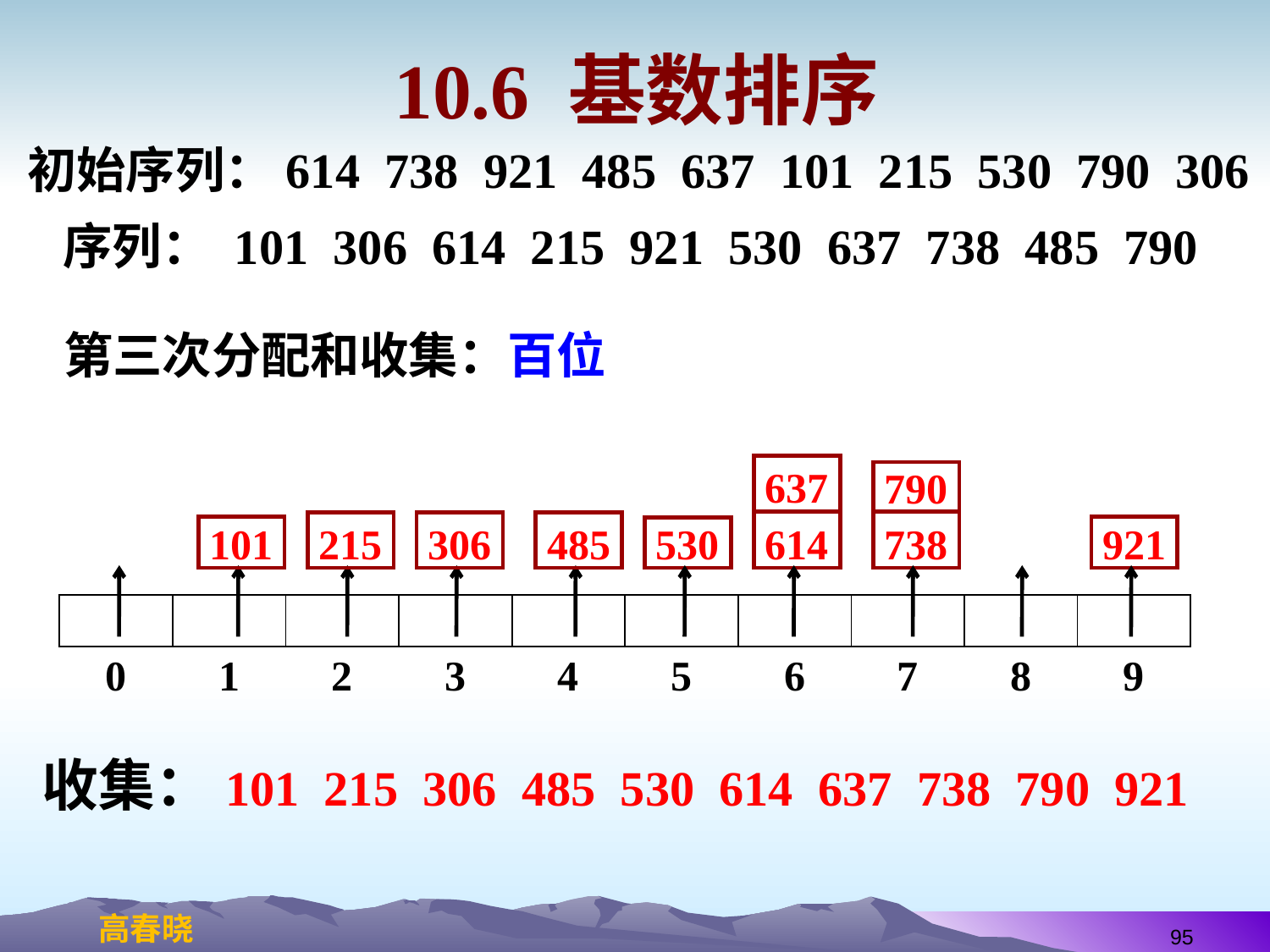

# 10.6 基数排序
初始序列：614  738  921  485  637  101  215  530  790  306
序列： 101  306  614  215  921  530  637  738  485  790
第三次分配和收集：百位
637
790
614
738
215
306
485
101
921
530
|  |  |  |  |  |  |  |  |  |  |
| --- | --- | --- | --- | --- | --- | --- | --- | --- | --- |
| 0 | 1 | 2 | 3 | 4 | 5 | 6 | 7 | 8 | 9 |
收集：101  215  306  485  530  614  637  738  790  921
95